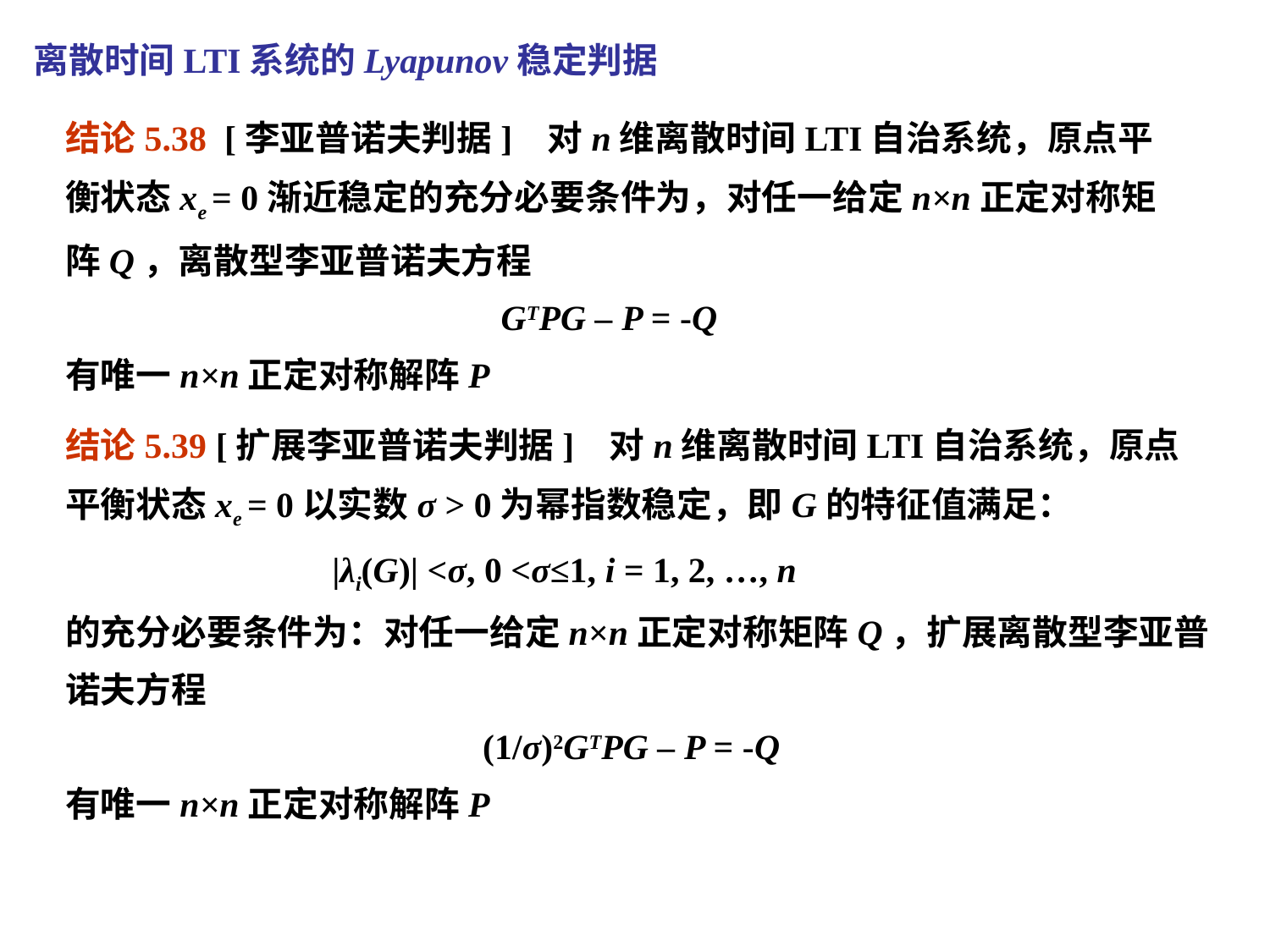

离散时间LTI系统的Lyapunov稳定判据
结论5.38  [李亚普诺夫判据]   对n维离散时间LTI自治系统，原点平衡状态xe = 0渐近稳定的充分必要条件为，对任一给定n×n正定对称矩阵Q，离散型李亚普诺夫方程
                                                 GTPG – P = -Q
有唯一n×n正定对称解阵P
结论5.39 [扩展李亚普诺夫判据]   对n维离散时间LTI自治系统，原点平衡状态xe = 0以实数σ > 0为幂指数稳定，即G的特征值满足：
                              |λi(G)| <σ, 0 <σ≤1, i = 1, 2, …, n
的充分必要条件为：对任一给定n×n正定对称矩阵Q，扩展离散型李亚普诺夫方程
 (1/σ)2GTPG – P = -Q
有唯一n×n正定对称解阵P